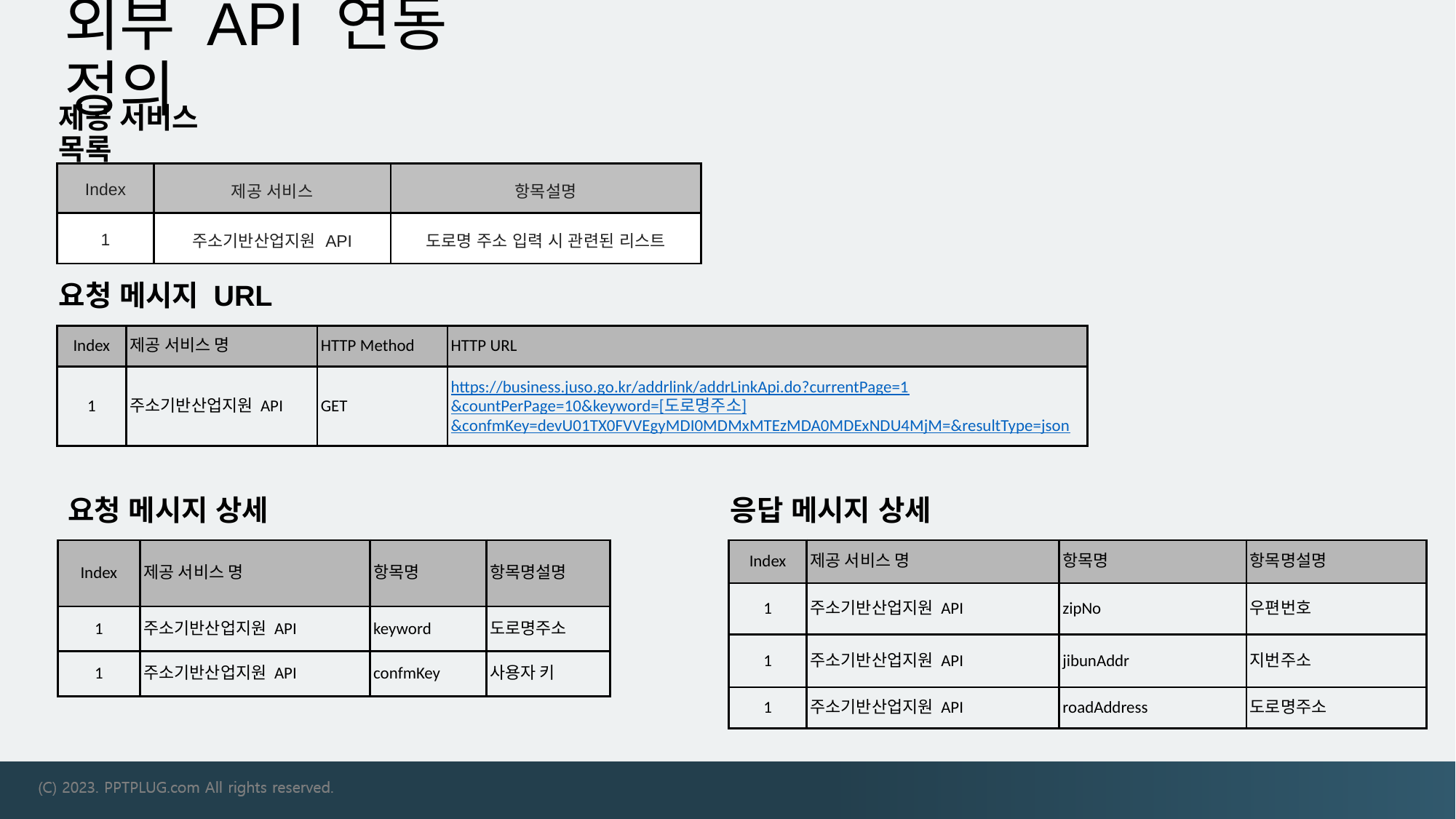

# 외부 API 연동 정의
제공 서비스 목록
| Index | 제공 서비스 | 항목설명 |
| --- | --- | --- |
| 1 | 주소기반산업지원 API | 도로명 주소 입력 시 관련된 리스트 |
|  |  |  |
요청 메시지 URL
| Index | 제공 서비스 명 | HTTP Method | HTTP URL |
| --- | --- | --- | --- |
| 1 | 주소기반산업지원 API | GET | https://business.juso.go.kr/addrlink/addrLinkApi.do?currentPage=1 &countPerPage=10&keyword=[도로명주소] &confmKey=devU01TX0FVVEgyMDI0MDMxMTEzMDA0MDExNDU4MjM=&resultType=json |
요청 메시지 상세
응답 메시지 상세
| Index | 제공 서비스 명 | 항목명 | 항목명설명 |
| --- | --- | --- | --- |
| 1 | 주소기반산업지원 API | keyword | 도로명주소 |
| 1 | 주소기반산업지원 API | confmKey | 사용자 키 |
| Index | 제공 서비스 명 | 항목명 | 항목명설명 |
| --- | --- | --- | --- |
| 1 | 주소기반산업지원 API | zipNo | 우편번호 |
| 1 | 주소기반산업지원 API | jibunAddr | 지번주소 |
| 1 | 주소기반산업지원 API | roadAddress | 도로명주소 |